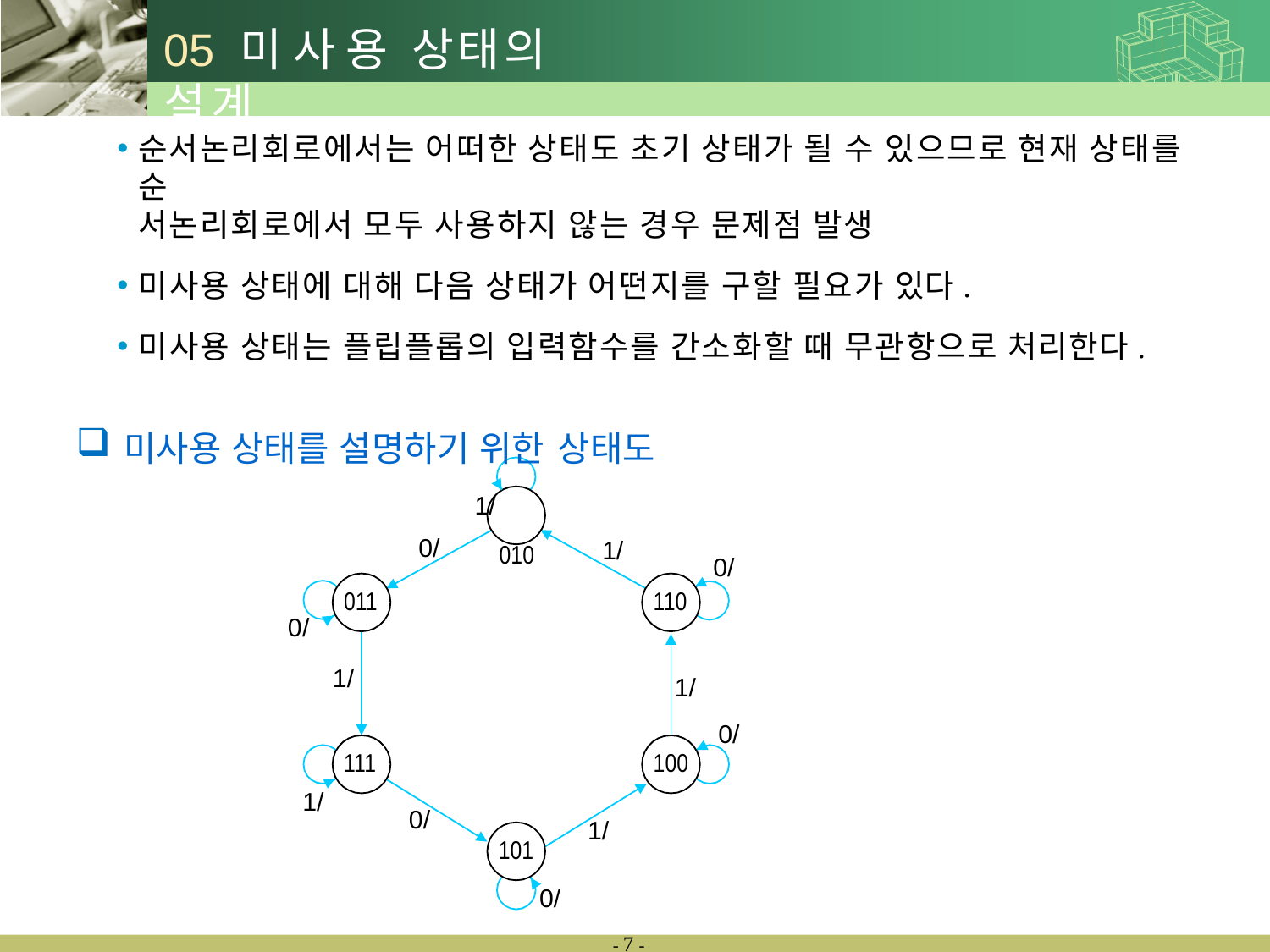

# 05	미사용 상태의 설계
순서논리회로에서는 어떠한 상태도 초기 상태가 될 수 있으므로 현재 상태를 순
서논리회로에서 모두 사용하지 않는 경우 문제점 발생
미사용 상태에 대해 다음 상태가 어떤지를 구할 필요가 있다.
미사용 상태는 플립플롭의 입력함수를 간소화할 때 무관항으로 처리한다.

미사용 상태를 설명하기 위한 상태도
1/
010

0/
1/
0/

011
110
0/

1/
1/
0/

111
100
1/
0/
1/

101
0/
- 7 -